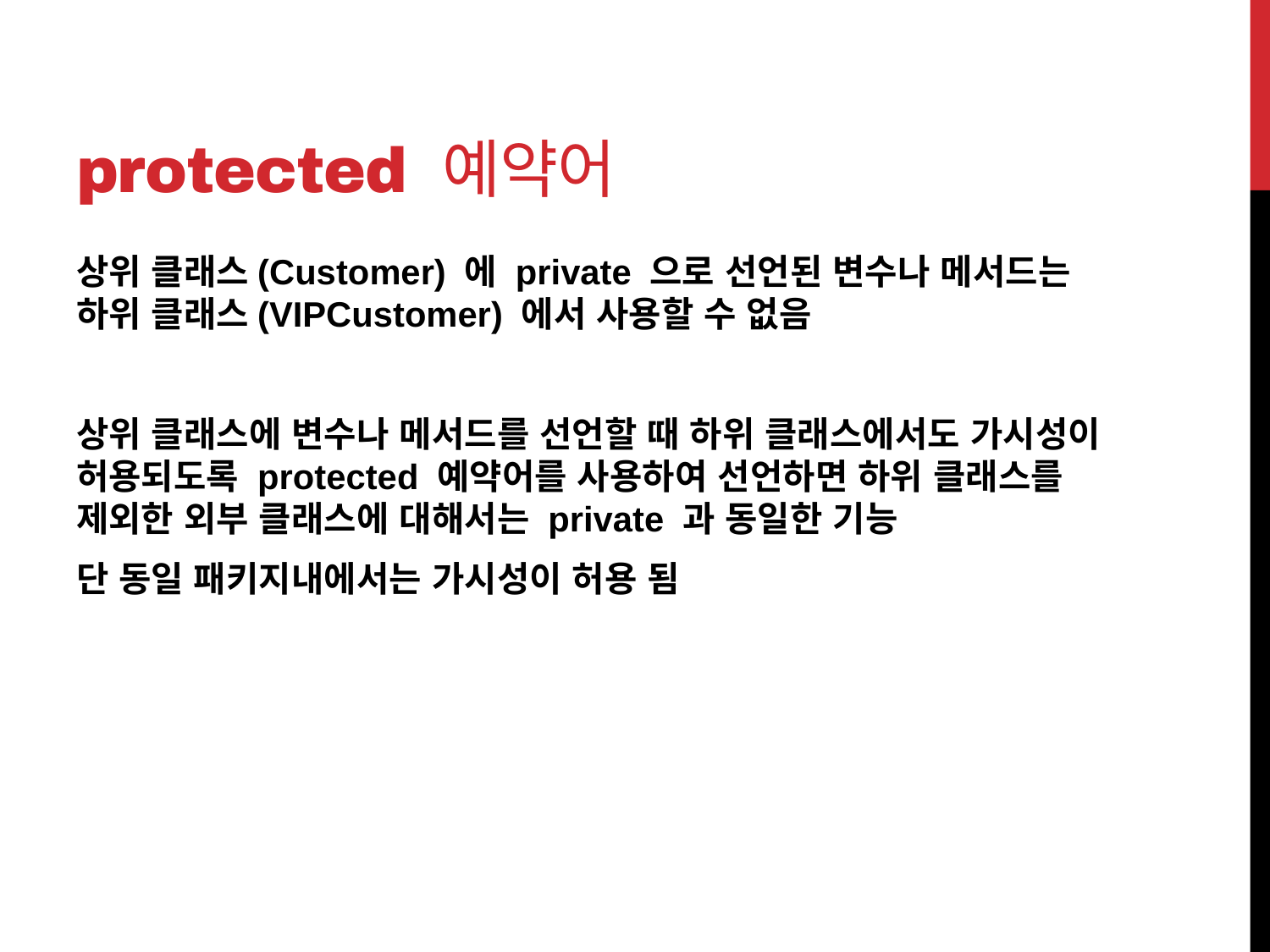

# protected 예약어
상위 클래스(Customer) 에 private 으로 선언된 변수나 메서드는 하위 클래스(VIPCustomer) 에서 사용할 수 없음

상위 클래스에 변수나 메서드를 선언할 때 하위 클래스에서도 가시성이 허용되도록 protected 예약어를 사용하여 선언하면 하위 클래스를 제외한 외부 클래스에 대해서는 private 과 동일한 기능
단 동일 패키지내에서는 가시성이 허용 됨